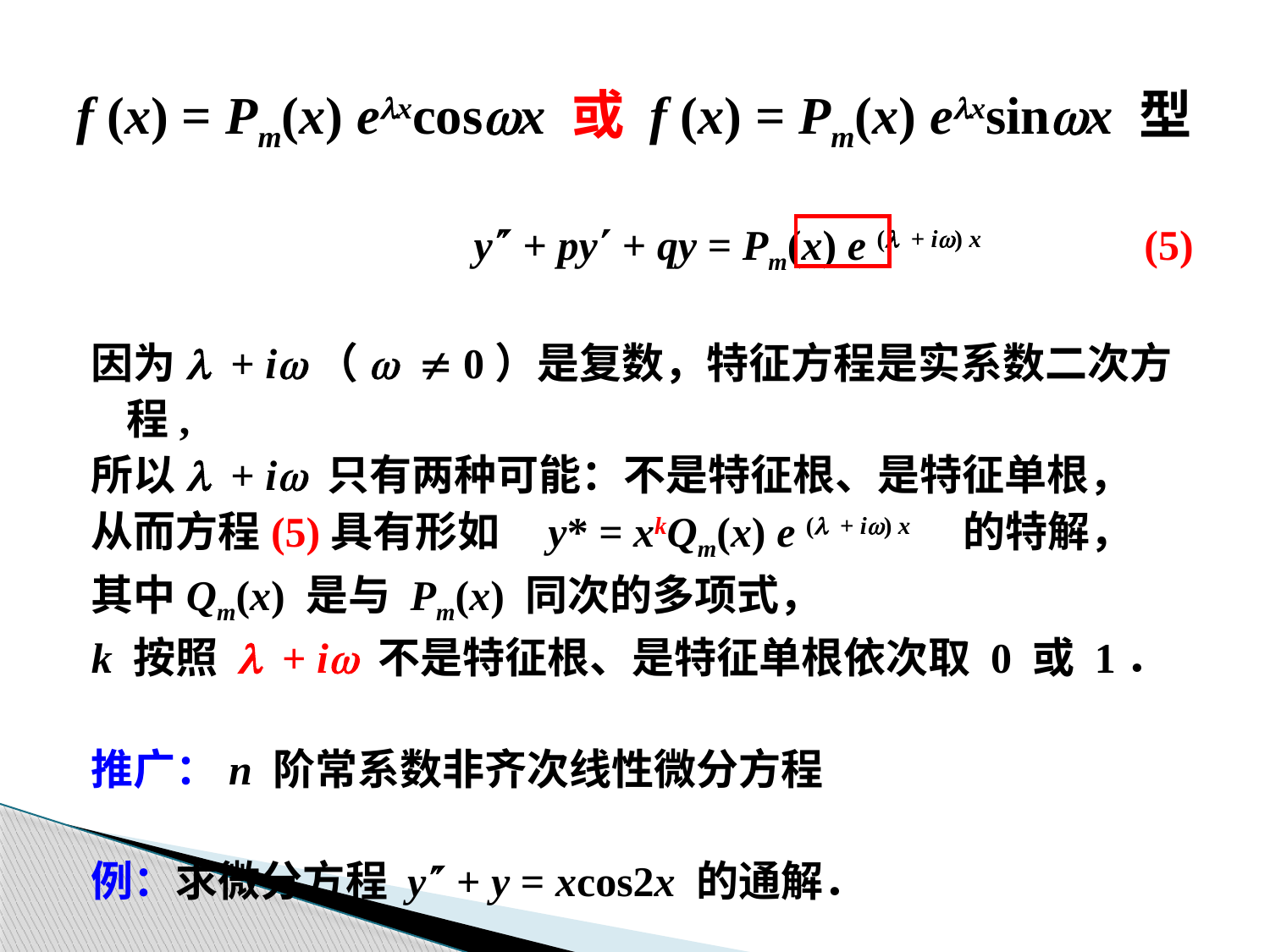

# f (x) = Pm(x) eλxcosωx 或 f (x) = Pm(x) eλxsinωx 型
y″ + py′ + qy = Pm(x) e (λ + iω) x		(5)

因为λ + iω（ω  ≠ 0）是复数，特征方程是实系数二次方程,
所以λ + iω 只有两种可能：不是特征根、是特征单根，
从而方程(5)具有形如    y* = xkQm(x) e (λ + iω) x    的特解，
其中Qm(x) 是与 Pm(x) 同次的多项式，
k 按照 λ + iω 不是特征根、是特征单根依次取 0 或 1．

推广：n 阶常系数非齐次线性微分方程

例：求微分方程 y″ + y = xcos2x 的通解．